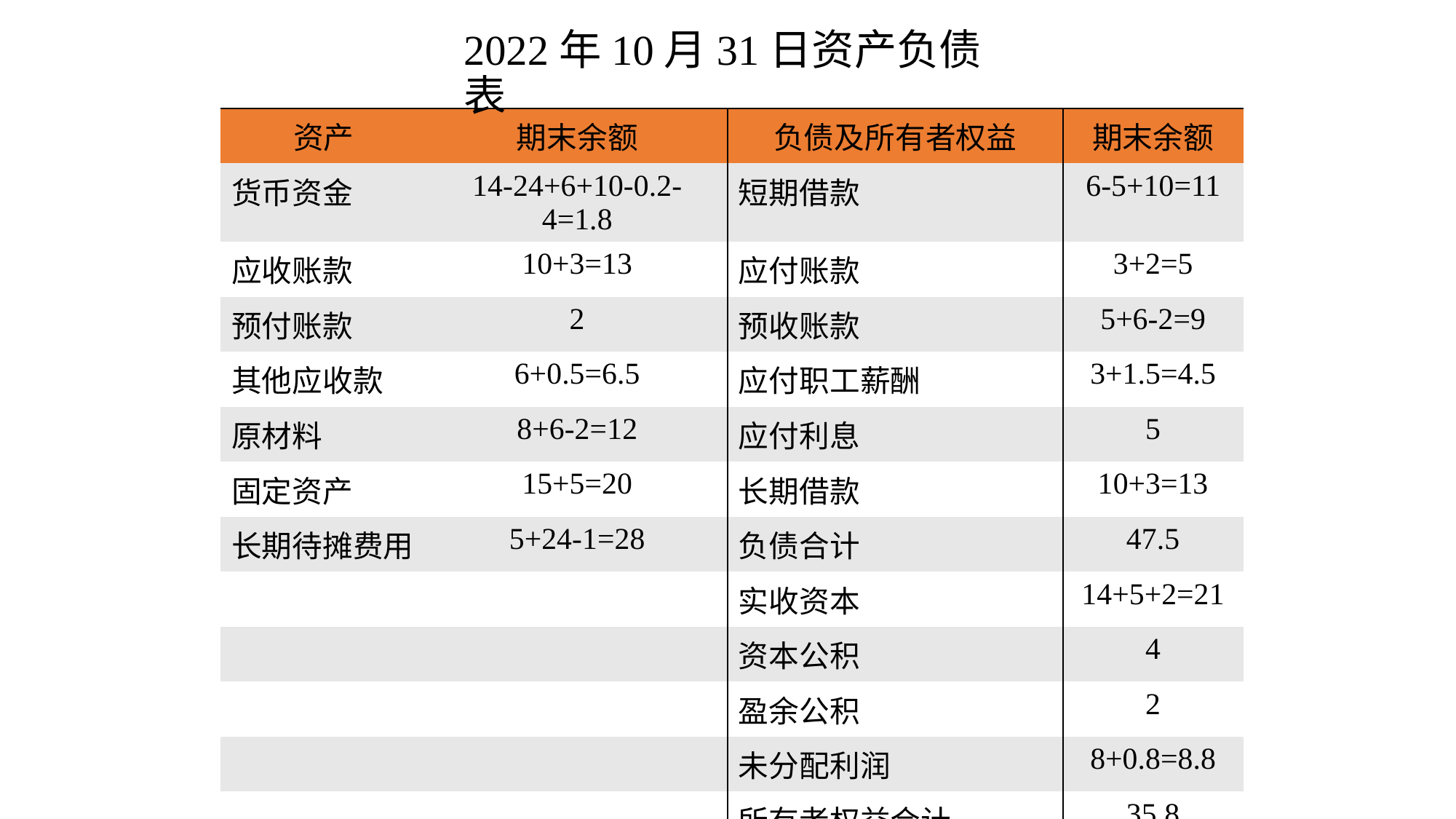

# 2022年10月31日资产负债表
| 资产 | 期末余额 | 负债及所有者权益 | 期末余额 |
| --- | --- | --- | --- |
| 货币资金 | 14-24+6+10-0.2-4=1.8 | 短期借款 | 6-5+10=11 |
| 应收账款 | 10+3=13 | 应付账款 | 3+2=5 |
| 预付账款 | 2 | 预收账款 | 5+6-2=9 |
| 其他应收款 | 6+0.5=6.5 | 应付职工薪酬 | 3+1.5=4.5 |
| 原材料 | 8+6-2=12 | 应付利息 | 5 |
| 固定资产 | 15+5=20 | 长期借款 | 10+3=13 |
| 长期待摊费用 | 5+24-1=28 | 负债合计 | 47.5 |
|  |  | 实收资本 | 14+5+2=21 |
|  |  | 资本公积 | 4 |
|  |  | 盈余公积 | 2 |
|  |  | 未分配利润 | 8+0.8=8.8 |
|  |  | 所有者权益合计 | 35.8 |
| 资产合计 | 83.3 | 负债及所有者权益合计 | 83.3 |